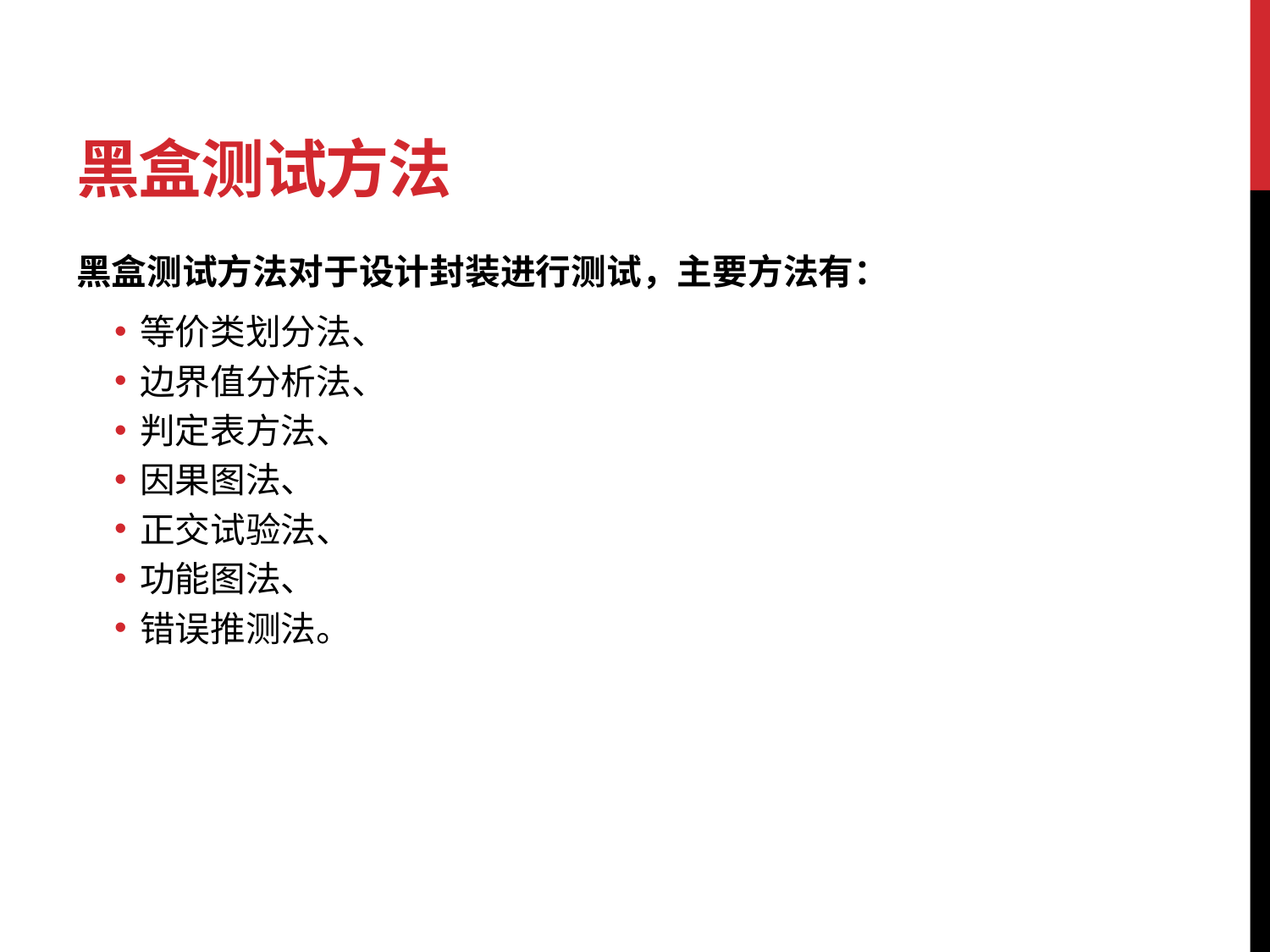

# 黑盒测试方法
黑盒测试方法对于设计封装进行测试，主要方法有：
等价类划分法、
边界值分析法、
判定表方法、
因果图法、
正交试验法、
功能图法、
错误推测法。